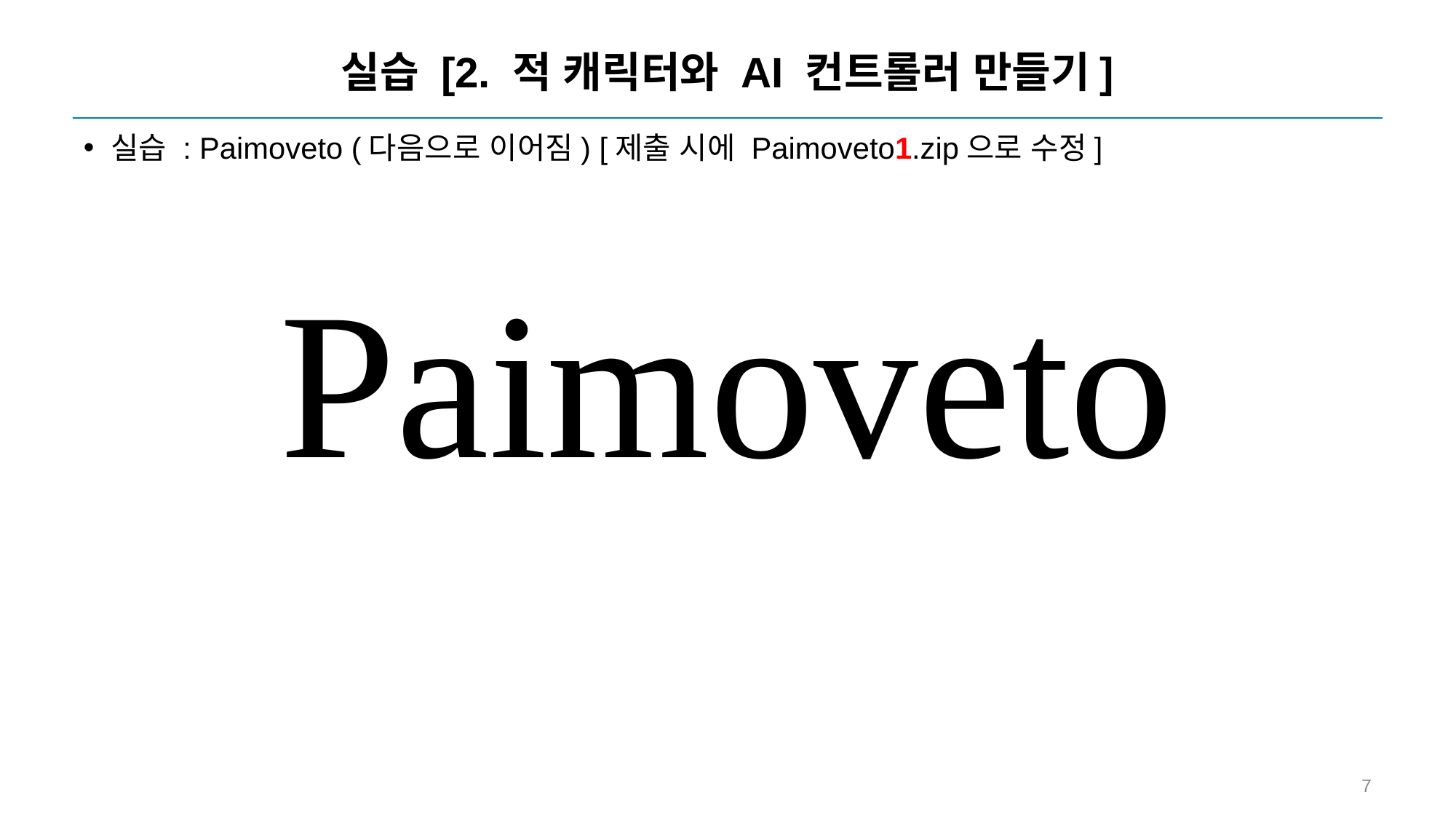

# 실습 [2. 적 캐릭터와 AI 컨트롤러 만들기]
실습 : Paimoveto (다음으로 이어짐) [제출 시에 Paimoveto1.zip으로 수정]

Paimoveto
7